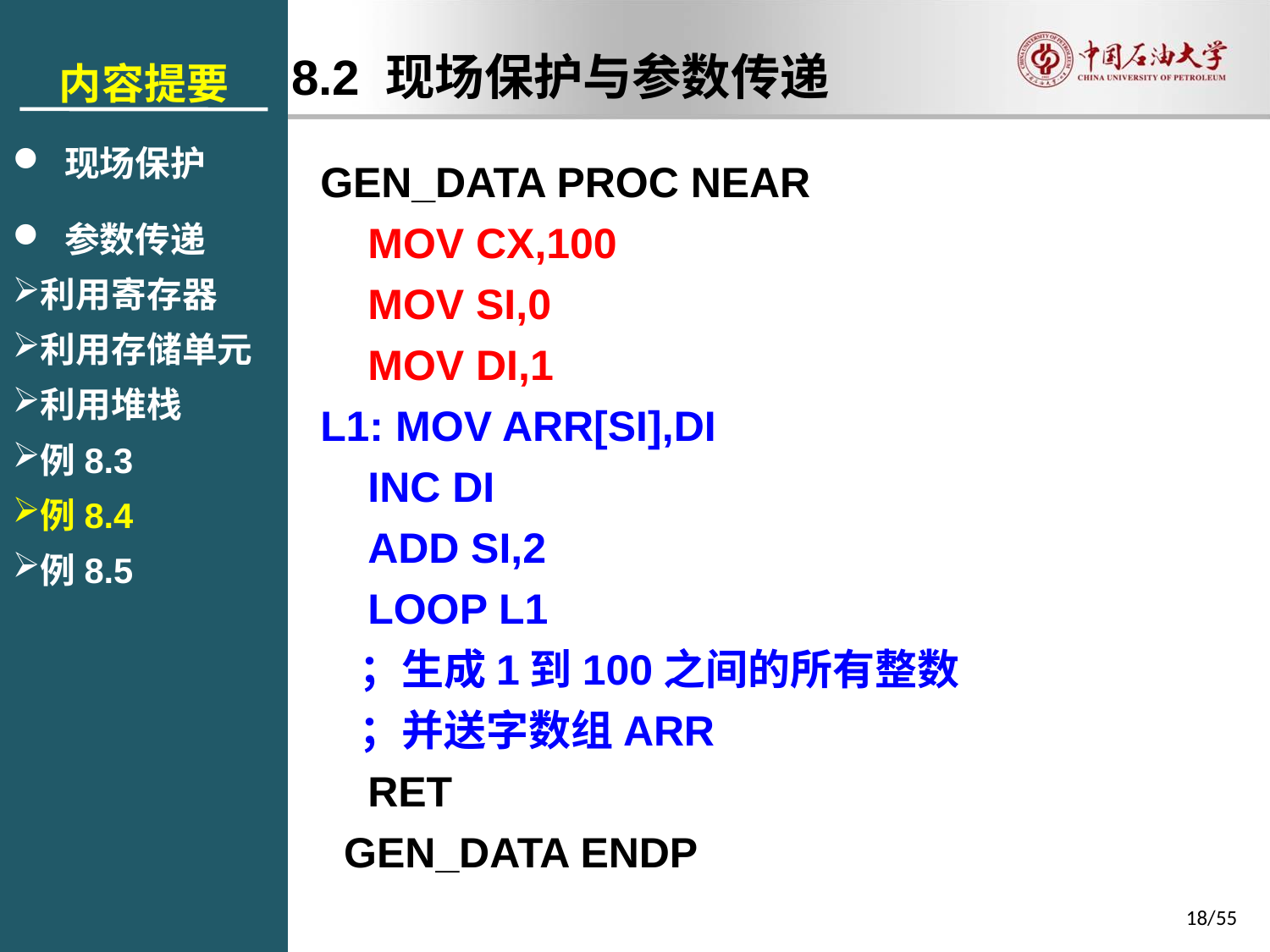

内容提要
 现场保护
 参数传递
利用寄存器
利用存储单元
利用堆栈
例8.3
例8.4
例8.5
8.2 现场保护与参数传递
GEN_DATA PROC NEAR
    MOV CX,100
    MOV SI,0
    MOV DI,1
L1: MOV ARR[SI],DI
    INC DI
    ADD SI,2
    LOOP L1
   ；生成1到100之间的所有整数
   ；并送字数组ARR
    RET
  GEN_DATA ENDP
18/55